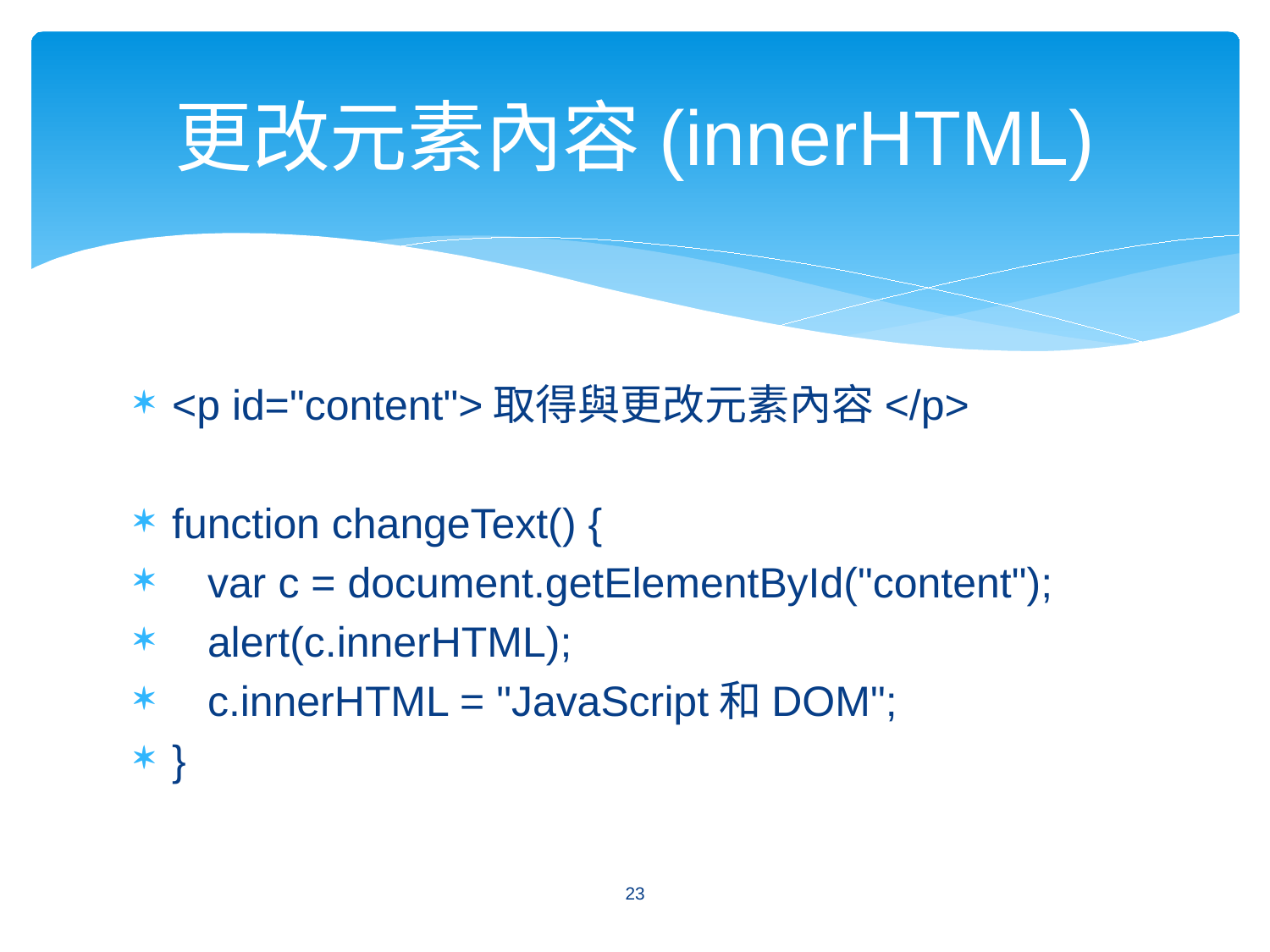

# 更改元素內容(innerHTML)
<p id="content">取得與更改元素內容</p>

function changeText() {
   var c = document.getElementById("content");
   alert(c.innerHTML);
   c.innerHTML = "JavaScript和DOM";
}
23